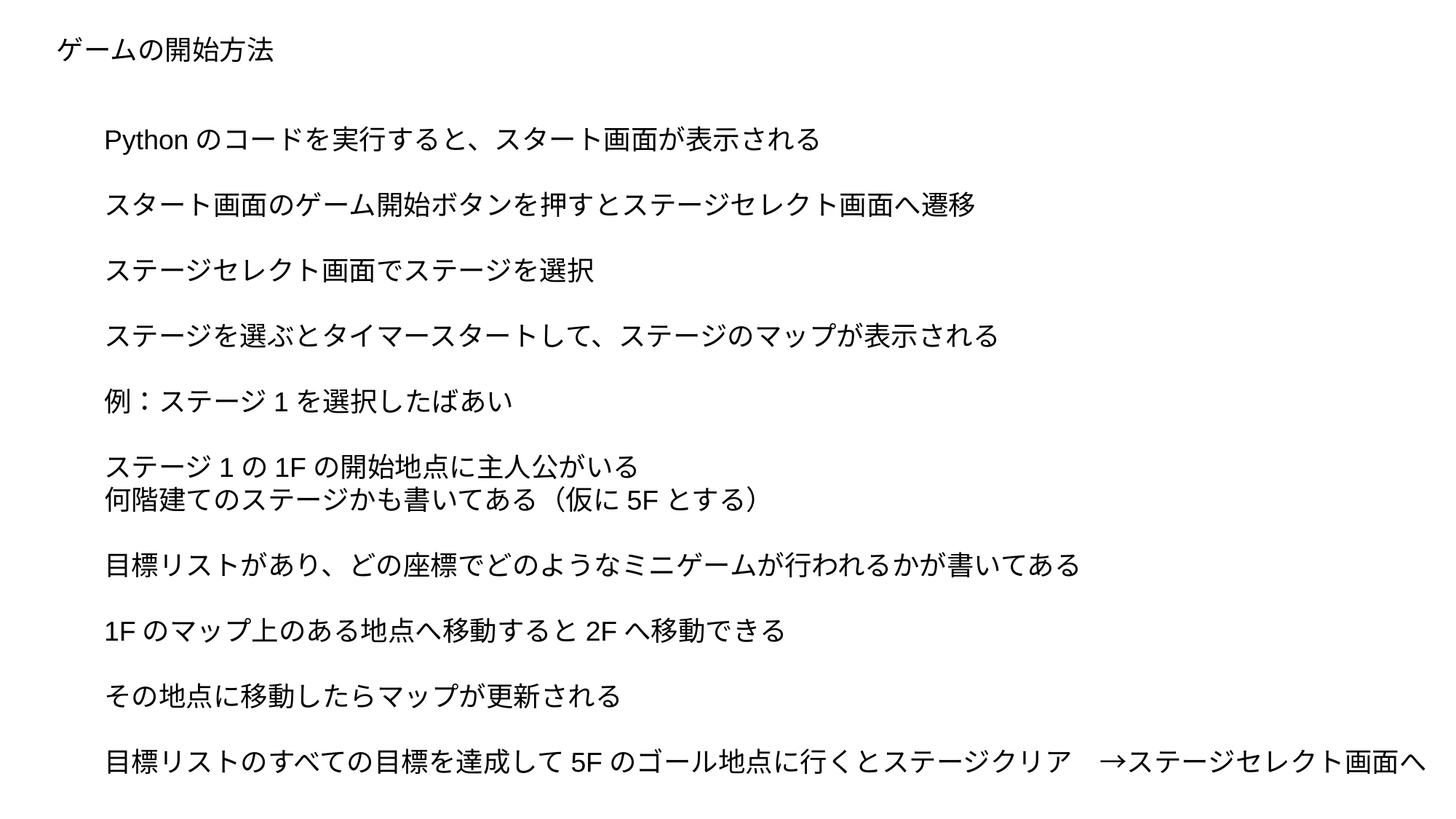

ゲームの開始方法
Pythonのコードを実行すると、スタート画面が表示される

スタート画面のゲーム開始ボタンを押すとステージセレクト画面へ遷移

ステージセレクト画面でステージを選択

ステージを選ぶとタイマースタートして、ステージのマップが表示される

例：ステージ1を選択したばあい

ステージ1の1Fの開始地点に主人公がいる
何階建てのステージかも書いてある（仮に5Fとする）

目標リストがあり、どの座標でどのようなミニゲームが行われるかが書いてある

1Fのマップ上のある地点へ移動すると2Fへ移動できる

その地点に移動したらマップが更新される

目標リストのすべての目標を達成して5Fのゴール地点に行くとステージクリア　→ステージセレクト画面へ